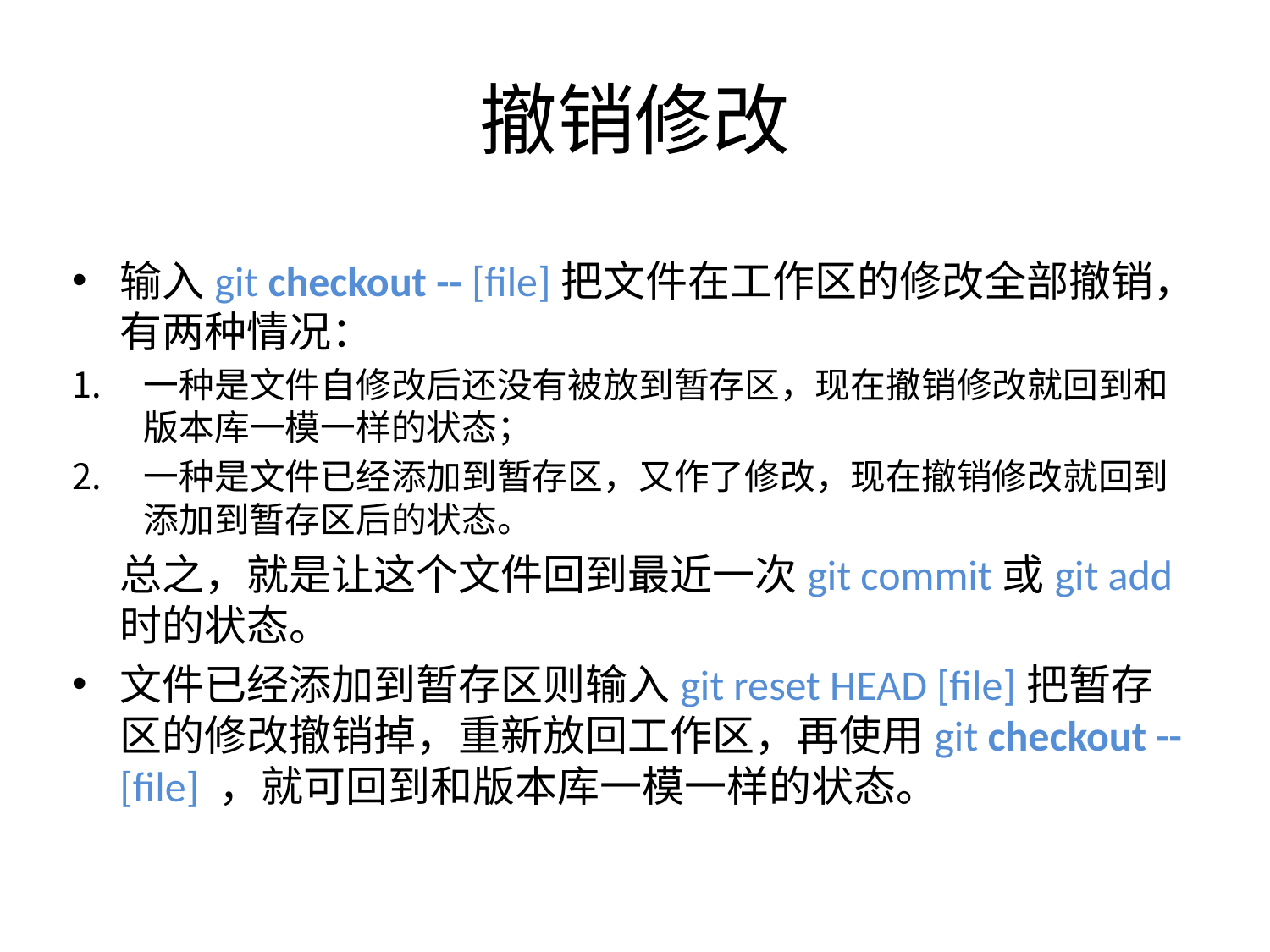

# 撤销修改
输入git checkout -- [file]把文件在工作区的修改全部撤销，有两种情况：
一种是文件自修改后还没有被放到暂存区，现在撤销修改就回到和版本库一模一样的状态；
一种是文件已经添加到暂存区，又作了修改，现在撤销修改就回到添加到暂存区后的状态。
	总之，就是让这个文件回到最近一次git commit或git add时的状态。
文件已经添加到暂存区则输入git reset HEAD [file]把暂存区的修改撤销掉，重新放回工作区，再使用git checkout -- [file] ，就可回到和版本库一模一样的状态。